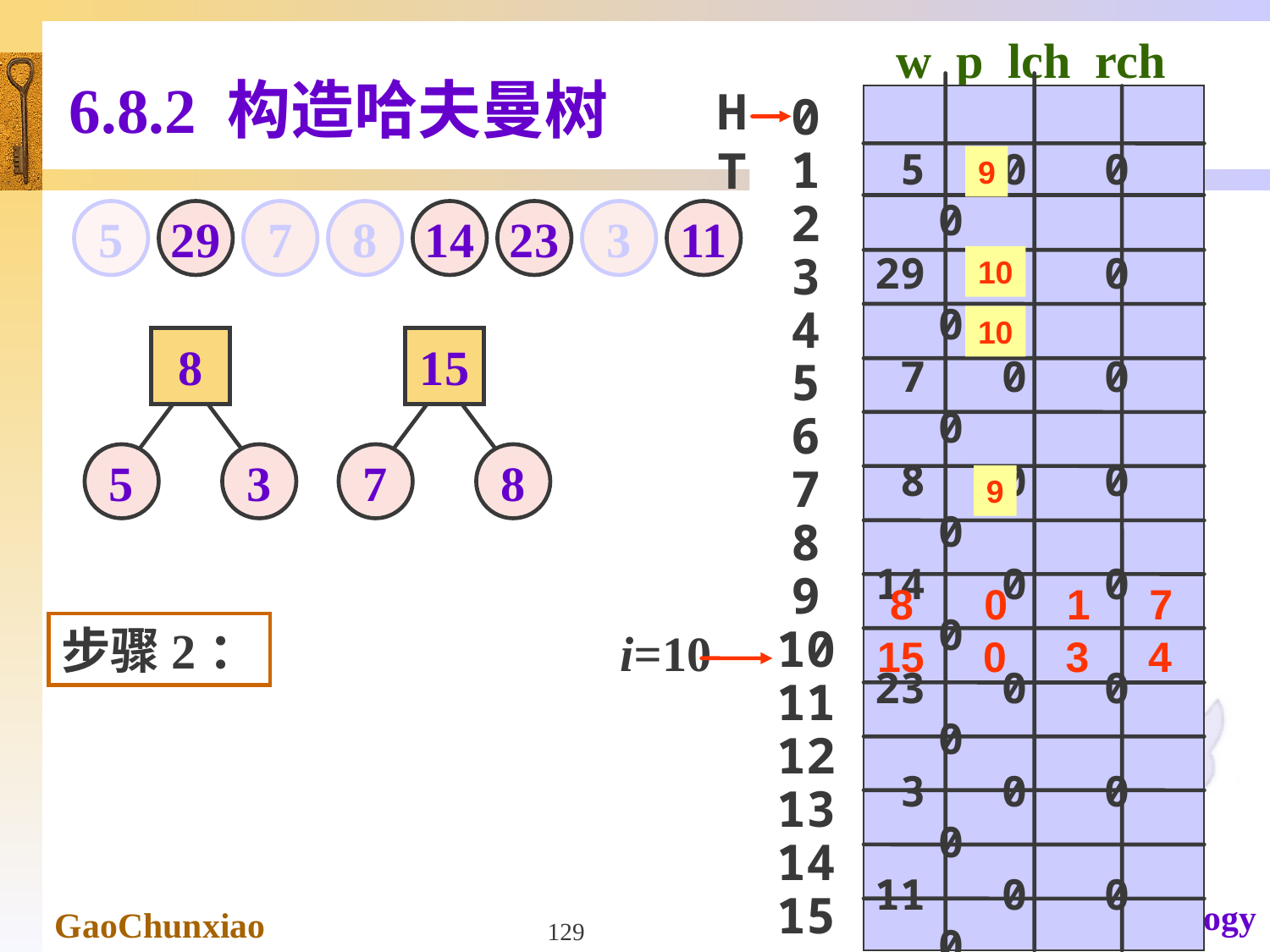

w  p  lch  rch
6.8.2 构造哈夫曼树

HT

0
1
2
3
4
5
6
7
8
9
10
11
12
13
14
15
 5   0   0   0
29   0   0   0
 7   0   0   0
 8   0   0   0
14   0   0   0
23   0   0   0
 3   0   0   0
11   0   0   0

9
5
29
7
8
14
23
3
11
10
10
8

5
3
15

7
8
9
8      0     1     7
步骤2：
i=10

15     0     3     4
129